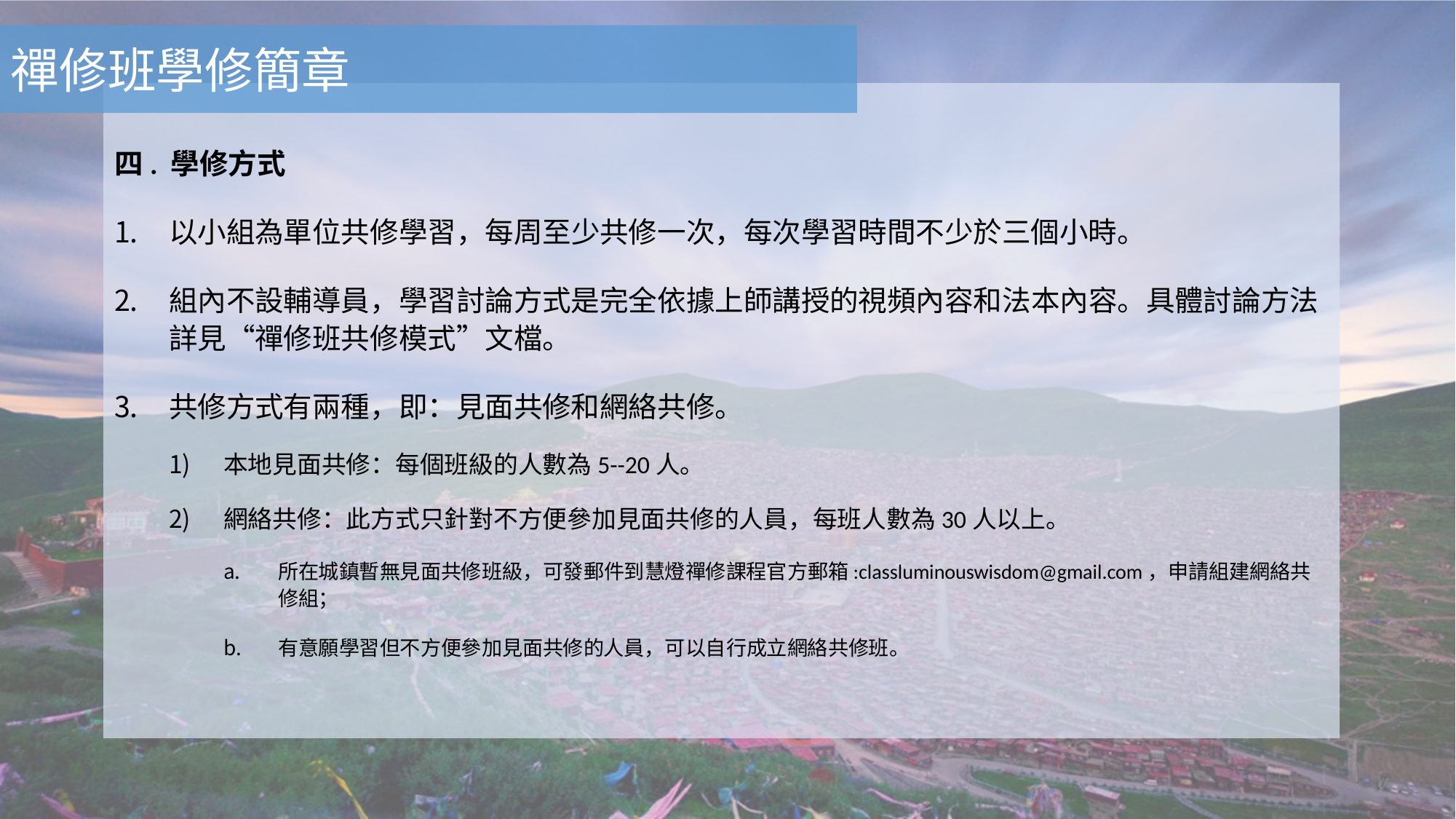

禪修班學修簡章

四. 學修方式
以小組為單位共修學習，每周至少共修一次，每次學習時間不少於三個小時。
組內不設輔導員，學習討論方式是完全依據上師講授的視頻內容和法本內容。具體討論方法詳見“禪修班共修模式”文檔。
共修方式有兩種，即：見面共修和網絡共修。
本地見面共修：每個班級的人數為5--20人。
網絡共修：此方式只針對不方便參加見面共修的人員，每班人數為30人以上。
所在城鎮暫無見面共修班級，可發郵件到慧燈禪修課程官方郵箱:classluminouswisdom@gmail.com，申請組建網絡共修組；
有意願學習但不方便參加見面共修的人員，可以自行成立網絡共修班。